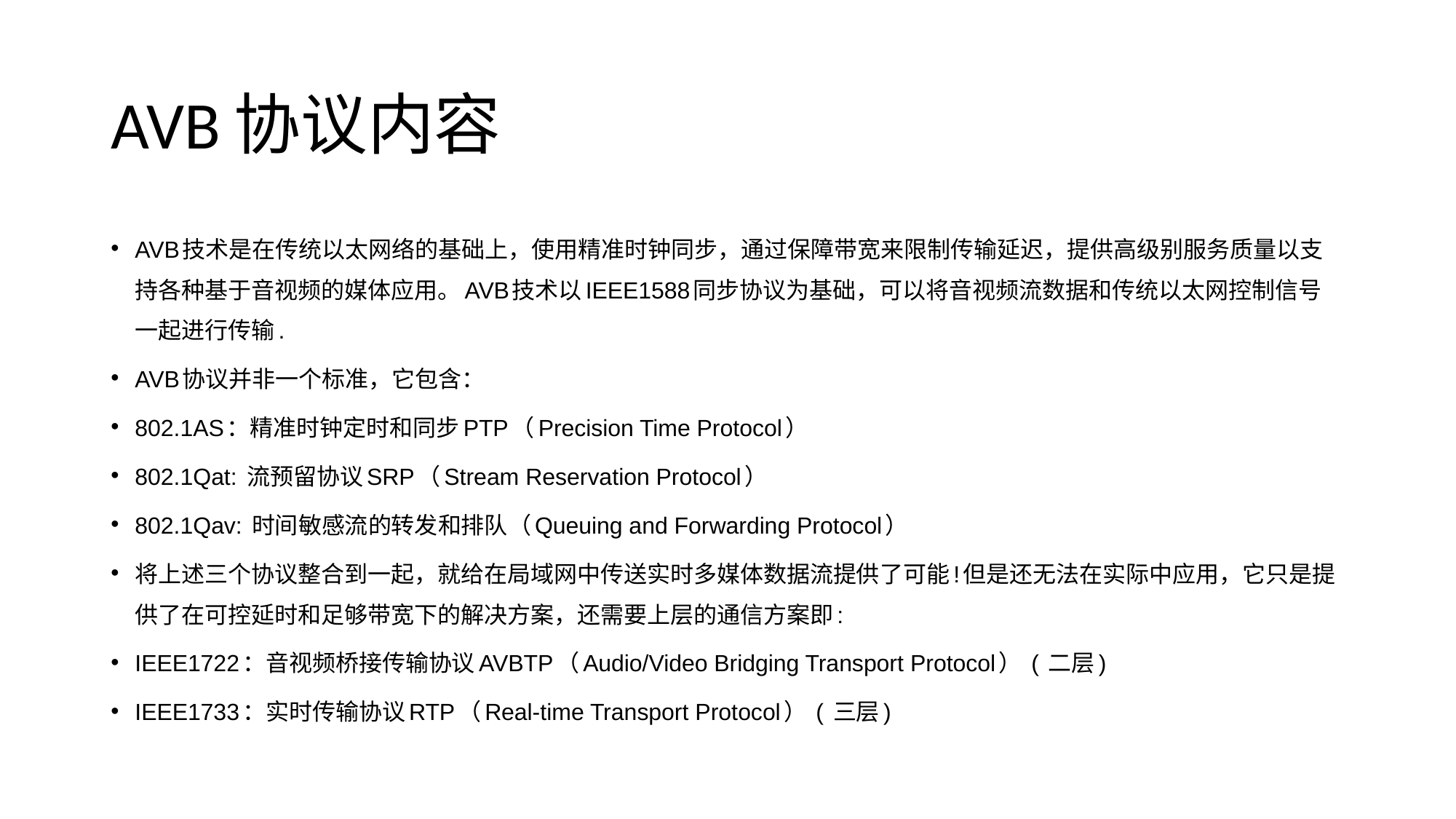

# AVB协议内容
AVB技术是在传统以太网络的基础上，使用精准时钟同步，通过保障带宽来限制传输延迟，提供高级别服务质量以支持各种基于音视频的媒体应用。AVB技术以IEEE1588同步协议为基础，可以将音视频流数据和传统以太网控制信号一起进行传输.
AVB协议并非一个标准，它包含：
802.1AS：精准时钟定时和同步PTP（Precision Time Protocol）
802.1Qat: 流预留协议SRP（Stream Reservation Protocol）
802.1Qav: 时间敏感流的转发和排队（Queuing and Forwarding Protocol）
将上述三个协议整合到一起，就给在局域网中传送实时多媒体数据流提供了可能!但是还无法在实际中应用，它只是提供了在可控延时和足够带宽下的解决方案，还需要上层的通信方案即:
IEEE1722：音视频桥接传输协议AVBTP（Audio/Video Bridging Transport Protocol） ( 二层)
IEEE1733：实时传输协议RTP（Real-time Transport Protocol） ( 三层)